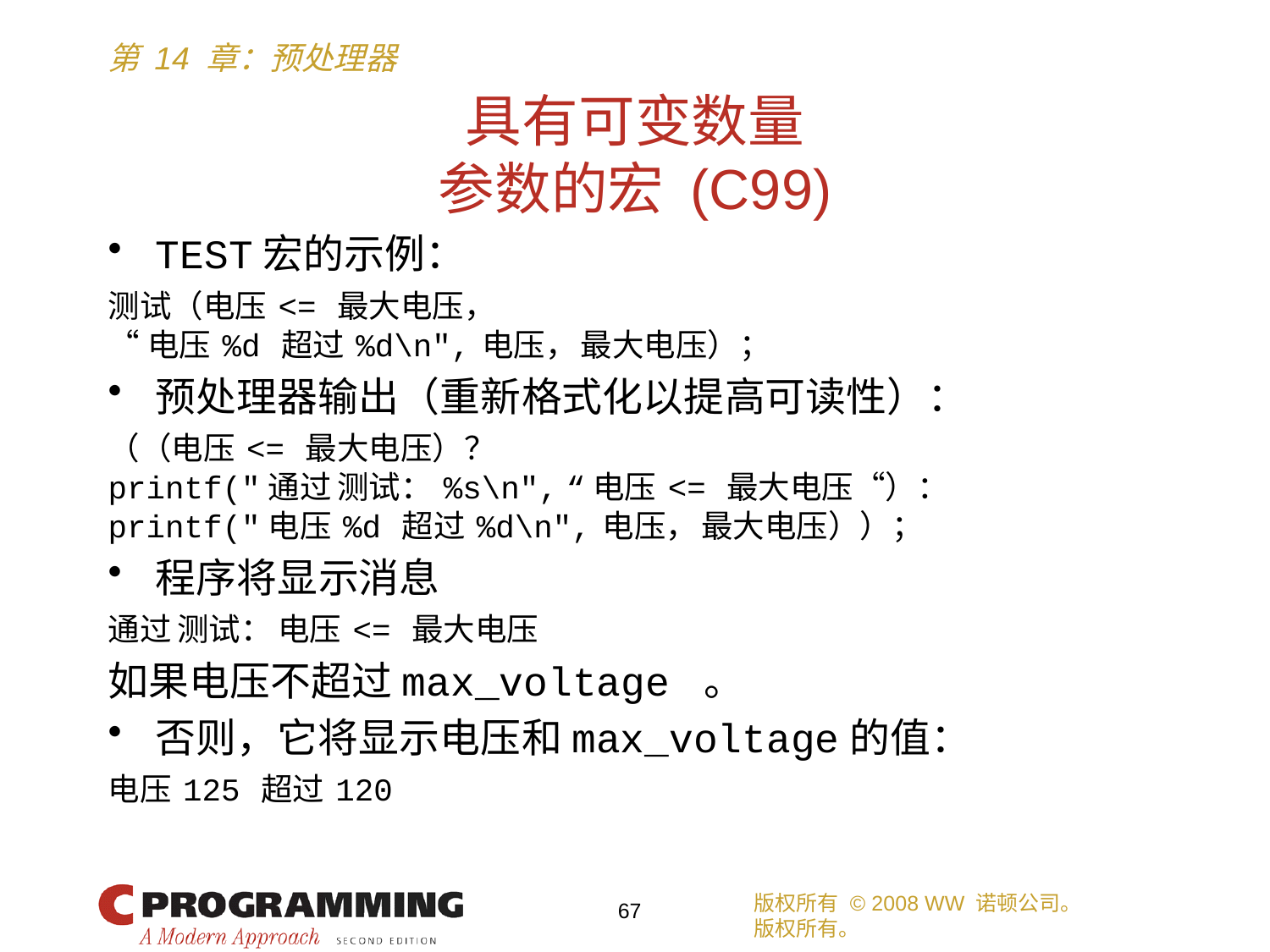

# 具有可变数量 参数的宏 (C99)
TEST宏的示例：
测试（电压 <= 最大电压，
“电压 %d 超过 %d\n", 电压， 最大电压）；
预处理器输出（重新格式化以提高可读性）：
（（电压 <= 最大电压）？
printf("通过 测试： %s\n", “电压 <= 最大电压“）：
printf("电压 %d 超过 %d\n", 电压， 最大电压））；
程序将显示消息
通过 测试： 电压 <= 最大电压
如果电压不超过max_voltage 。
否则，它将显示电压和max_voltage的值：
电压 125 超过 120
版权所有 © 2008 WW 诺顿公司。
版权所有。
67